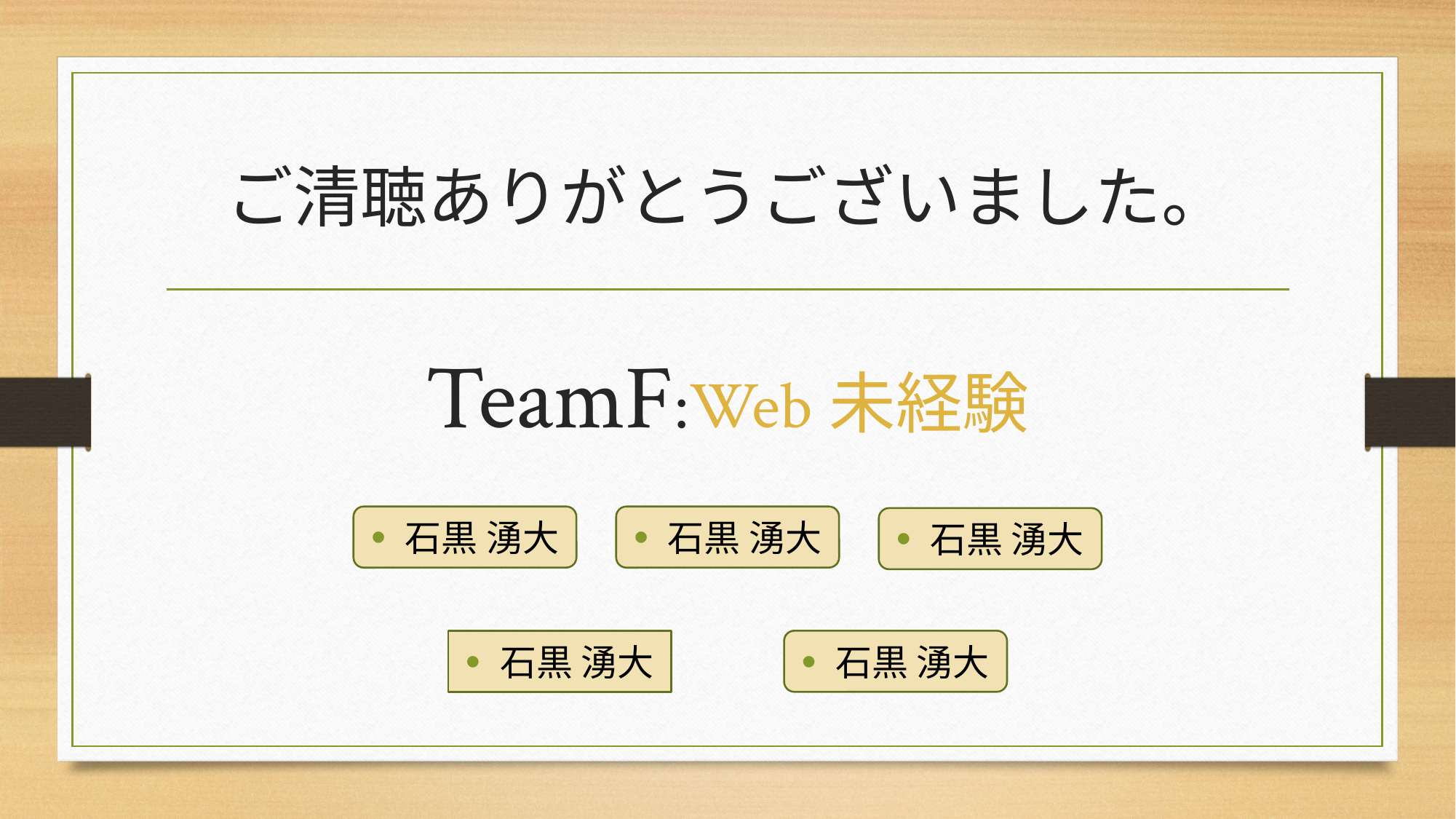

# ご清聴ありがとうございました。
TeamF:Web未経験
石黒 湧大
石黒 湧大
石黒 湧大
石黒 湧大
石黒 湧大